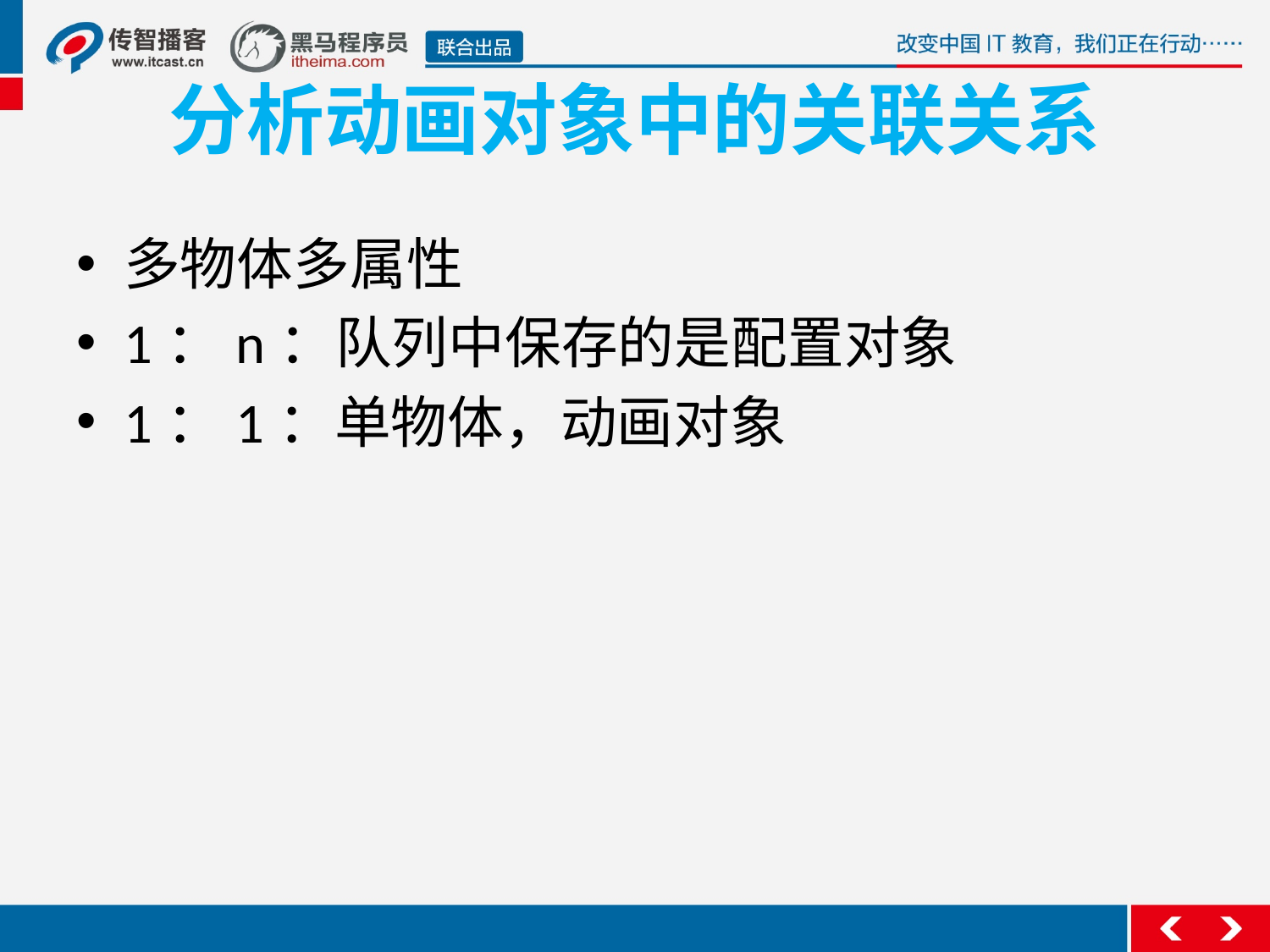

# 分析动画对象中的关联关系
多物体多属性
1：n：队列中保存的是配置对象
1：1：单物体，动画对象